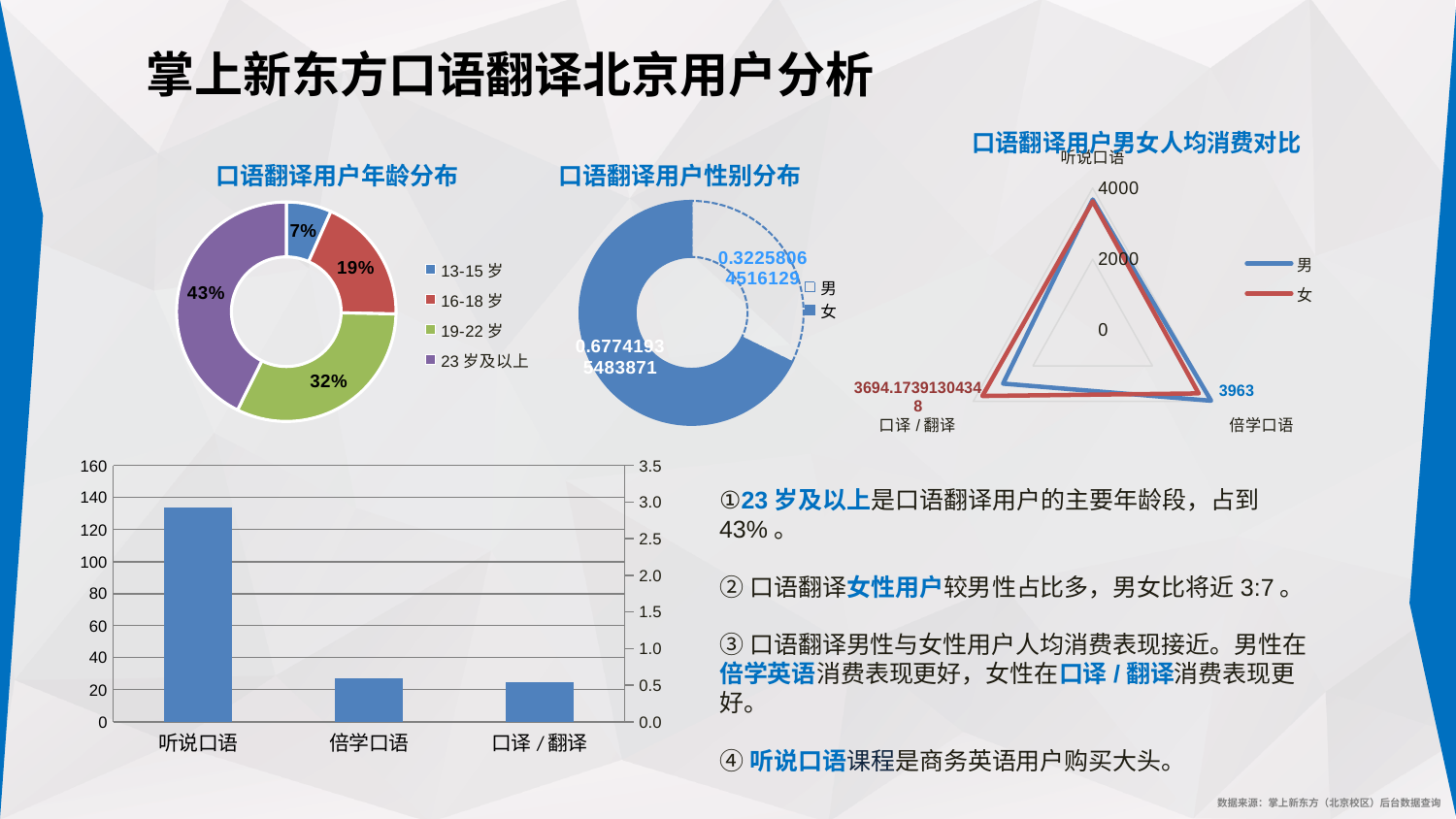

掌上新东方口语翻译北京用户分析

### Chart: 口语翻译用户男女人均消费对比

| Category | 男 | 女 |
|---|---|---|
| 听说口语 | 3675.62264150943 | 3626.0987654321 |
| 倍学口语 | 3963.0 | 3548.72727272727 |
| 口译/翻译 | 2999.0 | 3694.17391304348 |

### Chart: 口语翻译用户年龄分布

| Category |  |
|---|---|
| 13-15岁 | 0.0666666666666667 |
| 16-18岁 | 0.186666666666667 |
| 19-22岁 | 0.32 |
| 23岁及以上 | 0.426666666666667 |

### Chart: 口语翻译用户性别分布

| Category | 548 833 |
|---|---|
| 男 | 0.32258064516129 |
| 女 | 0.67741935483871 |

### Chart

| Category | 频率 | 百分比 |
|---|---|---|
| 听说口语 | 134.0 | 2.98707088720464 |
| 倍学口语 | 27.0 | 0.601872492197949 |
| 口译/翻译 | 25.0 | 0.557289344627731 |
①23岁及以上是口语翻译用户的主要年龄段，占到43%。

②口语翻译女性用户较男性占比多，男女比将近3:7。

③口语翻译男性与女性用户人均消费表现接近。男性在倍学英语消费表现更好，女性在口译/翻译消费表现更好。

④听说口语课程是商务英语用户购买大头。